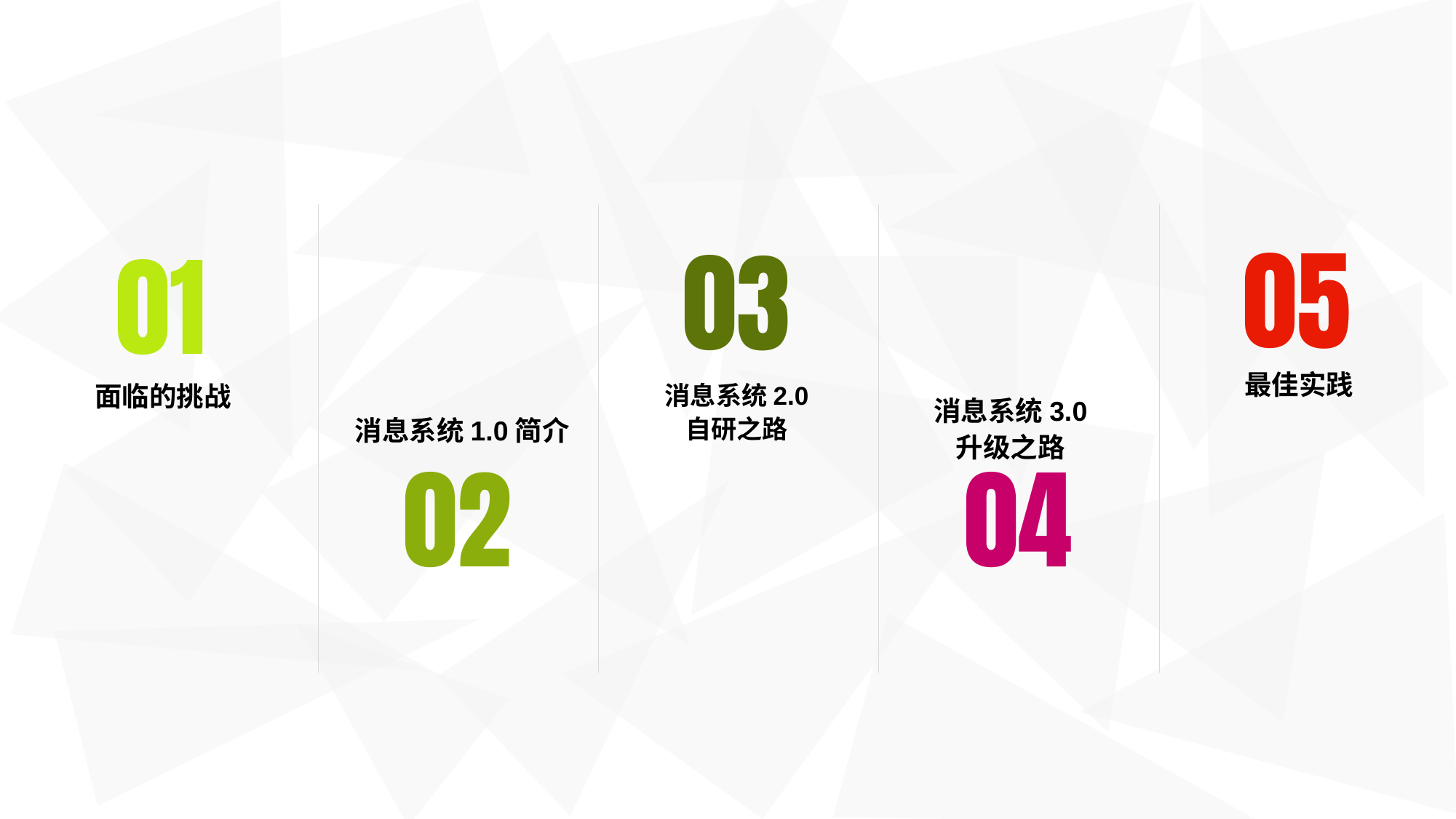

05
最佳实践
03
消息系统2.0
自研之路
01
面临的挑战
消息系统3.0
升级之路
04
消息系统1.0简介
02